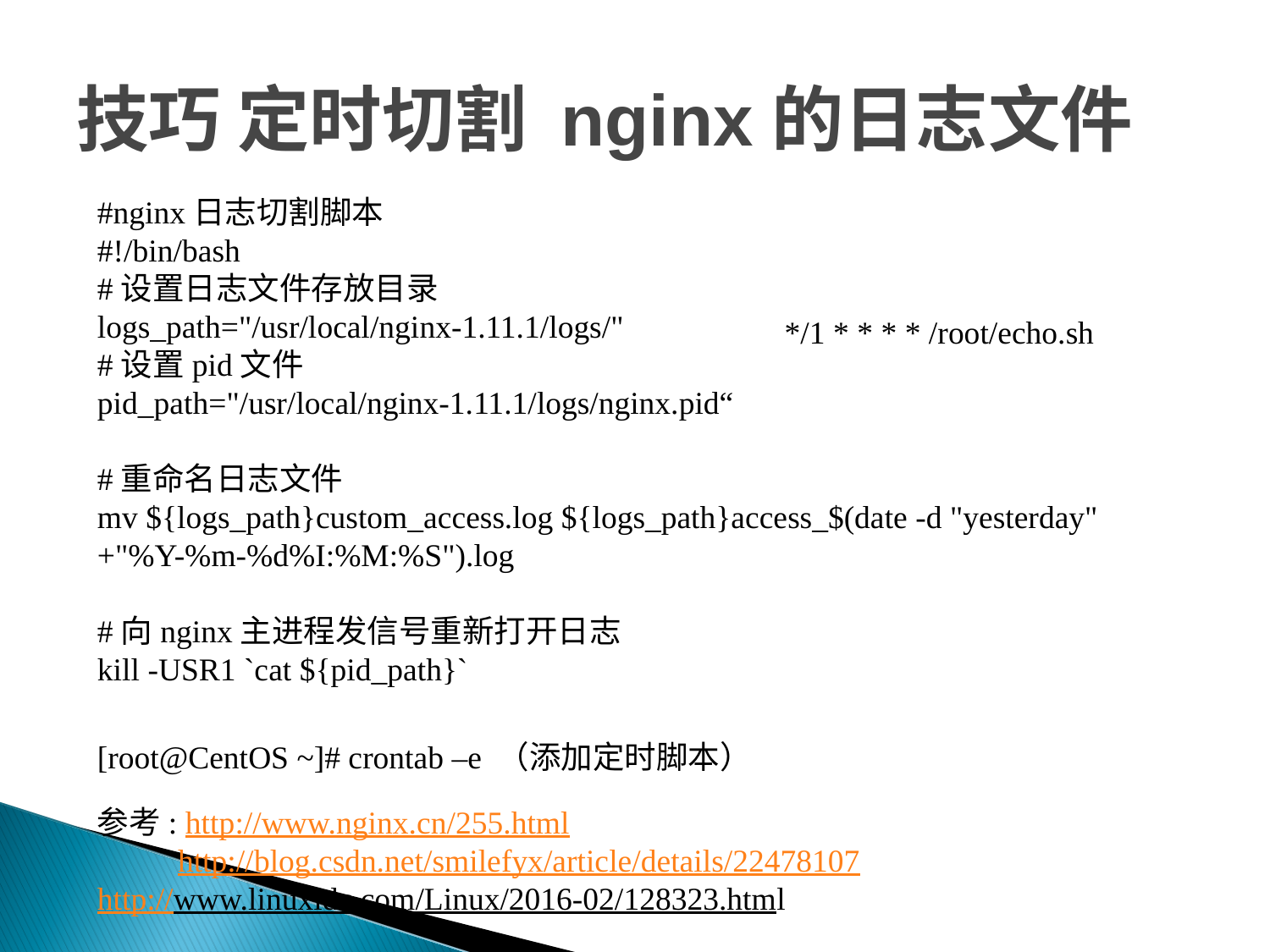

# 技巧 定时切割 nginx的日志文件
#nginx日志切割脚本
#!/bin/bash
#设置日志文件存放目录
logs_path="/usr/local/nginx-1.11.1/logs/"
#设置pid文件
pid_path="/usr/local/nginx-1.11.1/logs/nginx.pid“

#重命名日志文件
mv ${logs_path}custom_access.log ${logs_path}access_$(date -d "yesterday" +"%Y-%m-%d%I:%M:%S").log

#向nginx主进程发信号重新打开日志
kill -USR1 `cat ${pid_path}`

*/1 * * * * /root/echo.sh
[root@CentOS ~]# crontab –e （添加定时脚本）
参考: http://www.nginx.cn/255.html
          http://blog.csdn.net/smilefyx/article/details/22478107
http://www.linuxidc.com/Linux/2016-02/128323.html